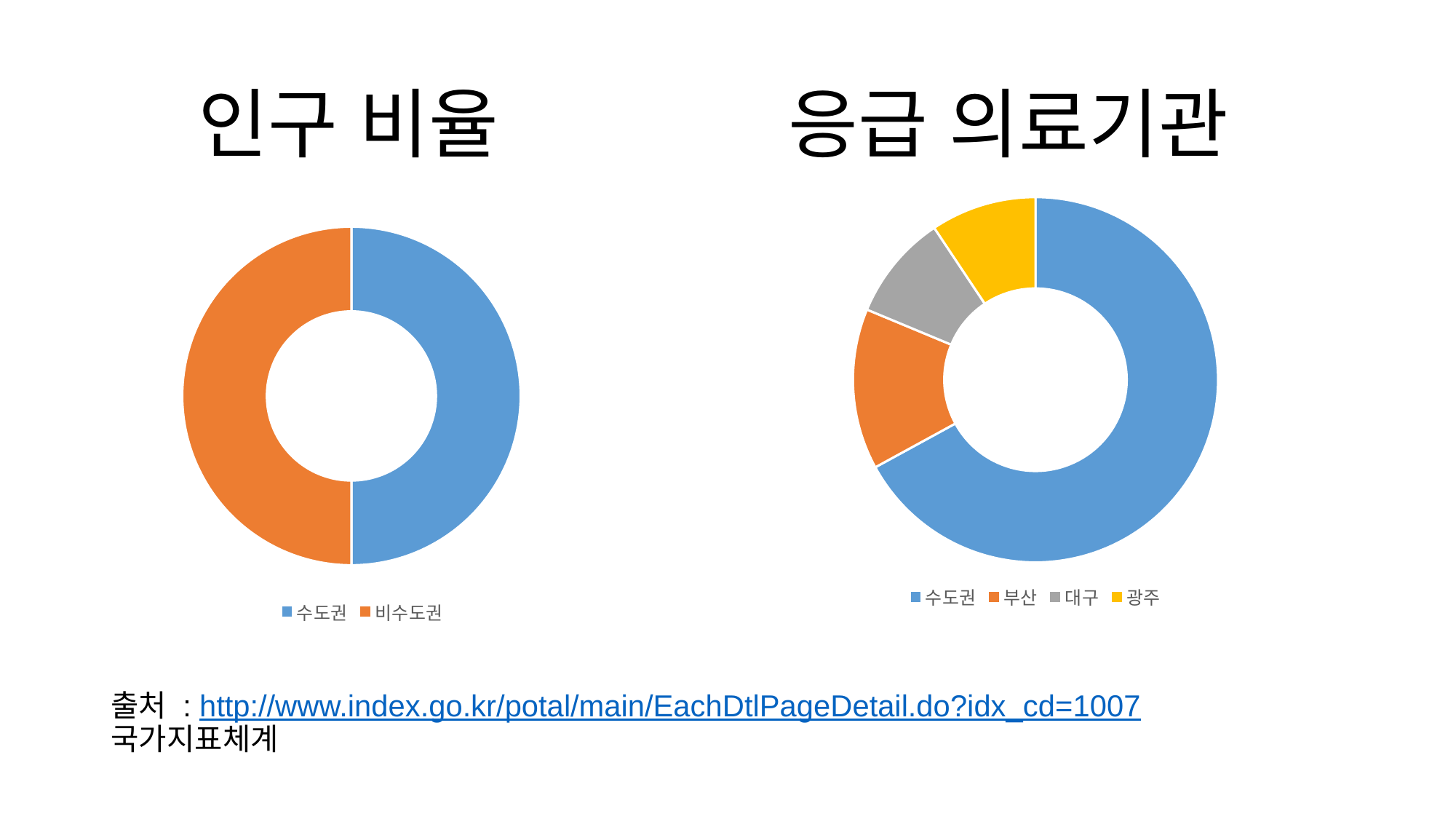

인구 비율
응급 의료기관

### Chart

| Category | 판매 |
|---|---|
| 수도권 | 25.0 |
| 비수도권 | 25.0 |

### Chart

| Category | 판매 |
|---|---|
| 수도권 | 179.0 |
| 부산 | 38.0 |
| 대구 | 25.0 |
| 광주 | 25.0 |
# 출처 : http://www.index.go.kr/potal/main/EachDtlPageDetail.do?idx_cd=1007
국가지표체계